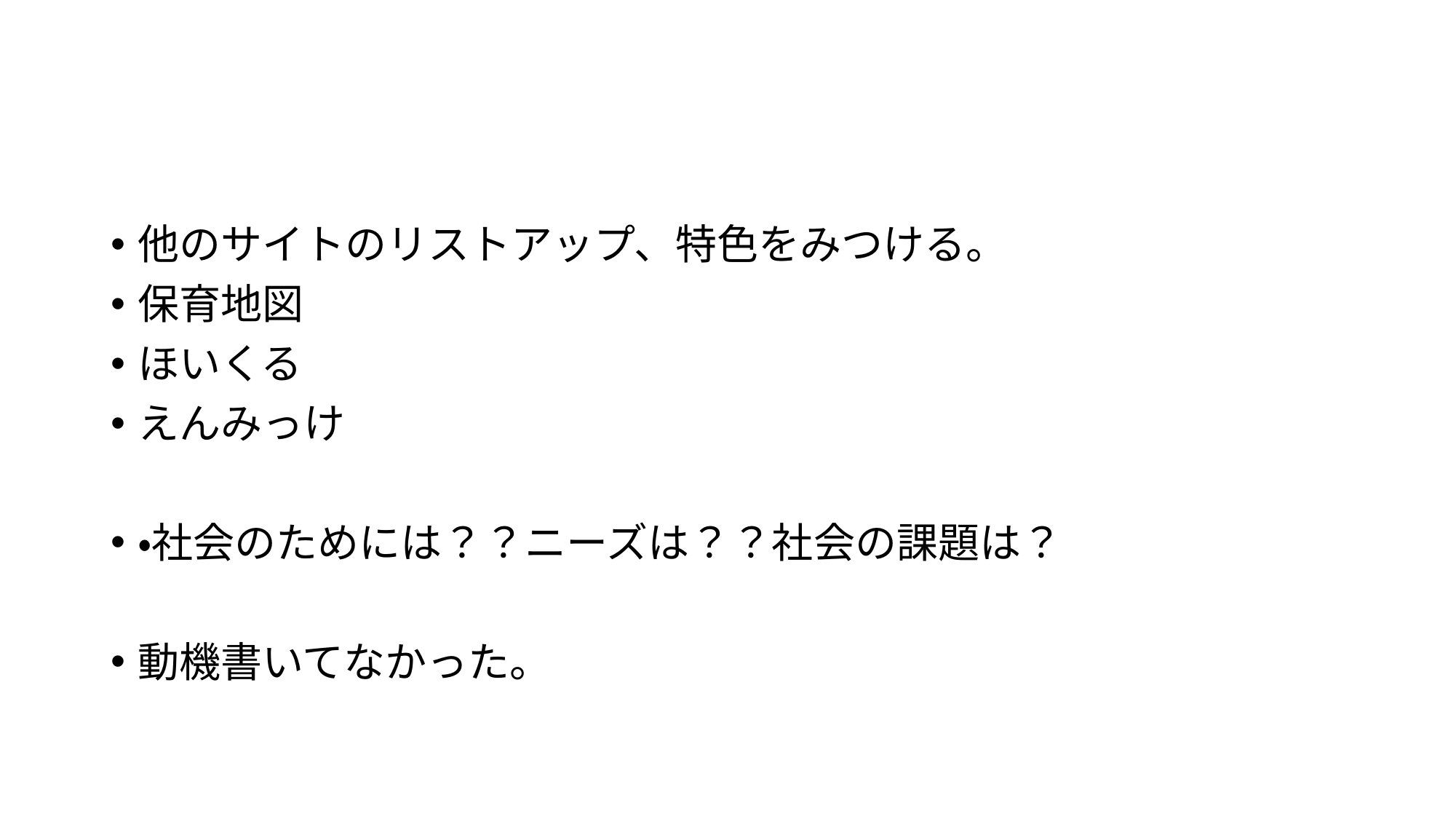

#
他のサイトのリストアップ、特色をみつける。
保育地図
ほいくる
えんみっけ

・社会のためには？？ニーズは？？社会の課題は？

動機書いてなかった。